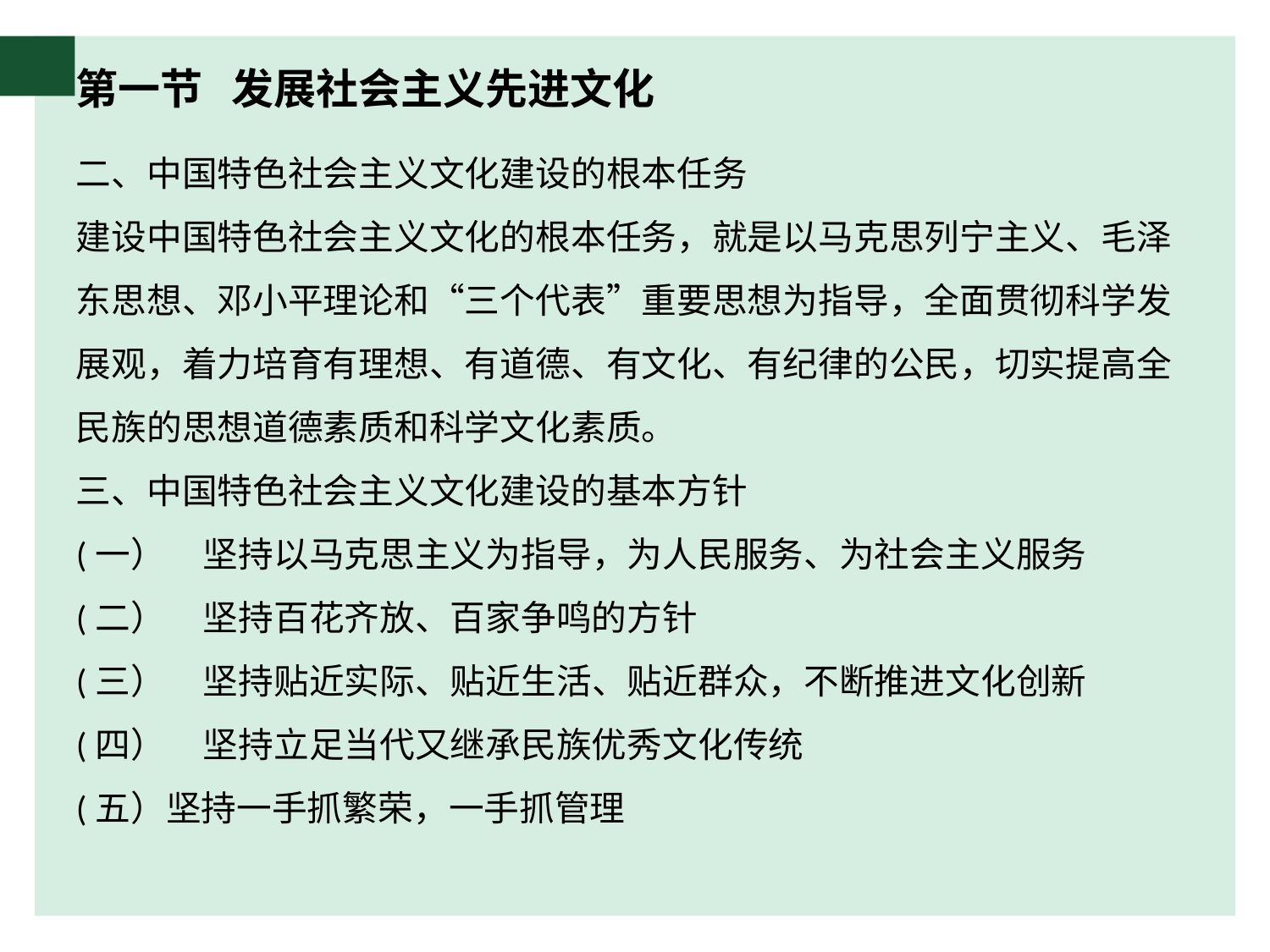

# 第一节   发展社会主义先进文化
二、中国特色社会主义文化建设的根本任务
建设中国特色社会主义文化的根本任务，就是以马克思列宁主义、毛泽东思想、邓小平理论和“三个代表”重要思想为指导，全面贯彻科学发展观，着力培育有理想、有道德、有文化、有纪律的公民，切实提高全民族的思想道德素质和科学文化素质。
三、中国特色社会主义文化建设的基本方针
(一）	坚持以马克思主义为指导，为人民服务、为社会主义服务
(二）	坚持百花齐放、百家争鸣的方针
(三）	坚持贴近实际、贴近生活、贴近群众，不断推进文化创新
(四）	坚持立足当代又继承民族优秀文化传统
(五）坚持一手抓繁荣，一手抓管理